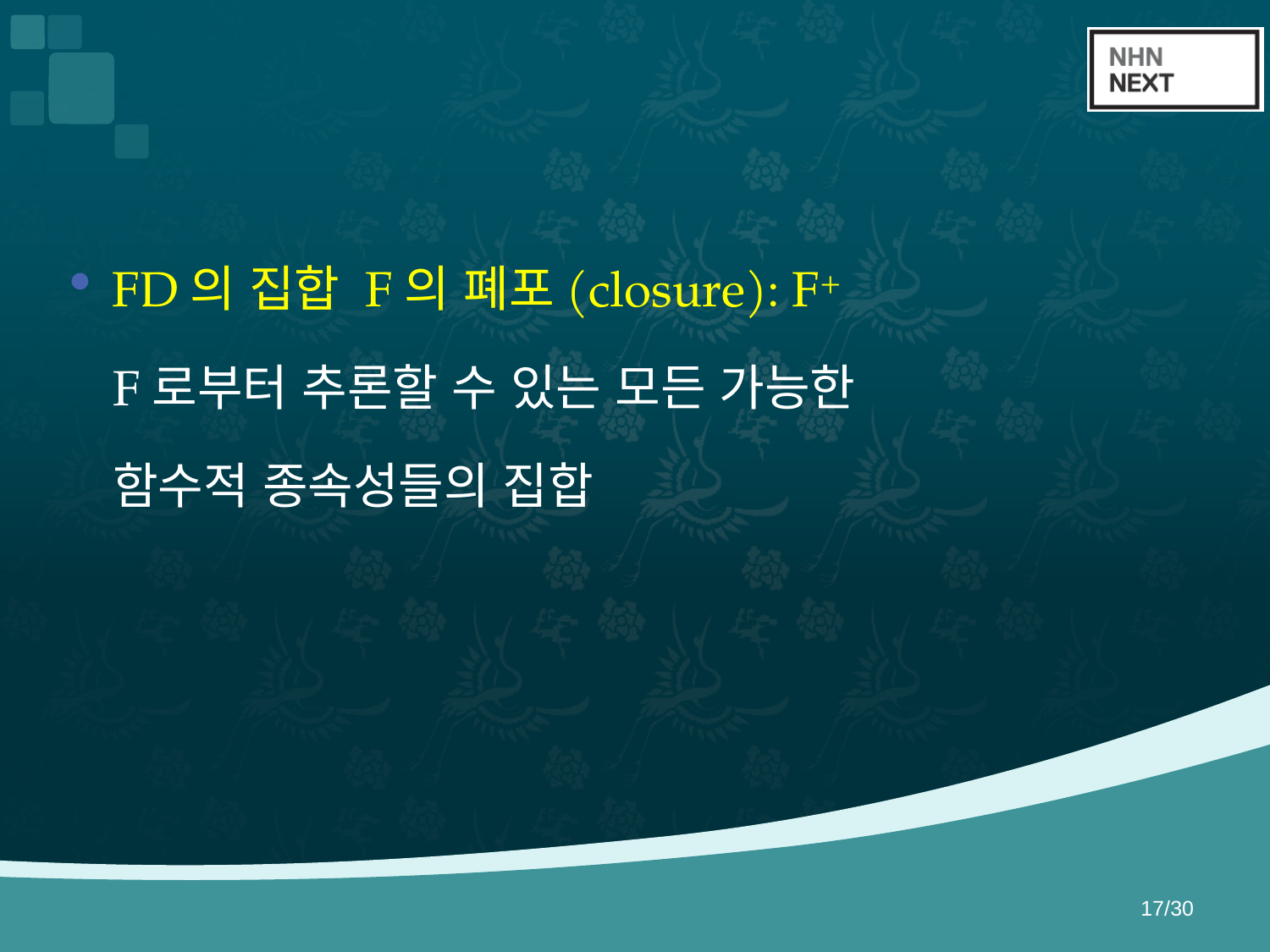

#
FD의 집합 F의 폐포(closure): F+
F로부터 추론할 수 있는 모든 가능한
함수적 종속성들의 집합
17/30